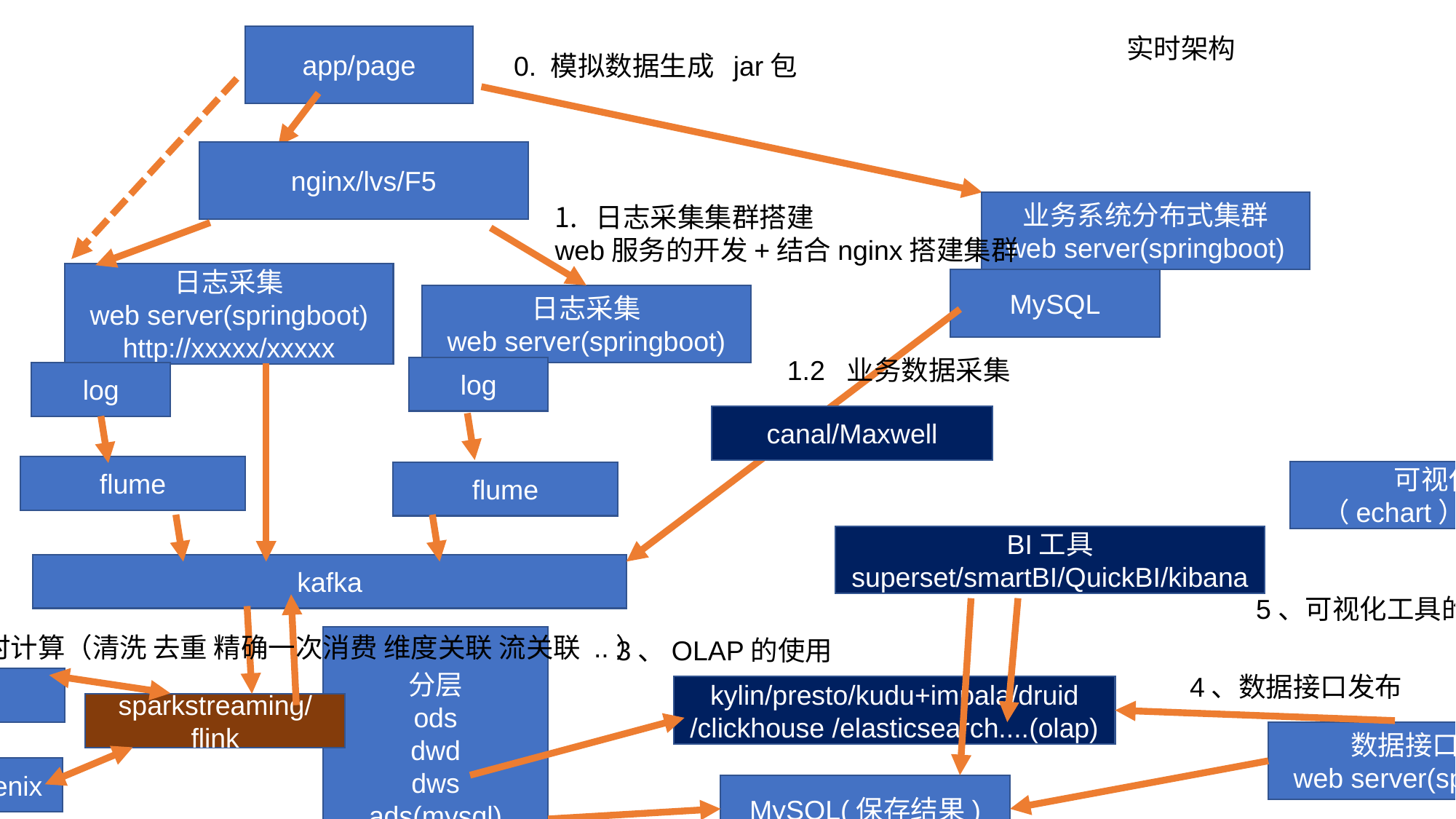

app/page
实时架构
0. 模拟数据生成  jar包
nginx/lvs/F5
业务系统分布式集群
web server(springboot)
日志采集集群搭建
web服务的开发+结合nginx搭建集群
日志采集
web server(springboot)
http://xxxxx/xxxxx
MySQL
日志采集
web server(springboot)
1.2  业务数据采集
log
log
canal/Maxwell
flume
可视化（echart）DataV
flume
BI工具 superset/smartBI/QuickBI/kibana
kafka
5、可视化工具的使用
2、实时计算（清洗 去重 精确一次消费 维度关联 流关联 ..）
分层
ods
dwd
dws
ads(mysql)
3、OLAP的使用
4、数据接口发布
redis
kylin/presto/kudu+impala/druid /clickhouse /elasticsearch....(olap)
sparkstreaming/flink
数据接口服务
web server(springboot)
hbase+phoenix
MySQL(保存结果)